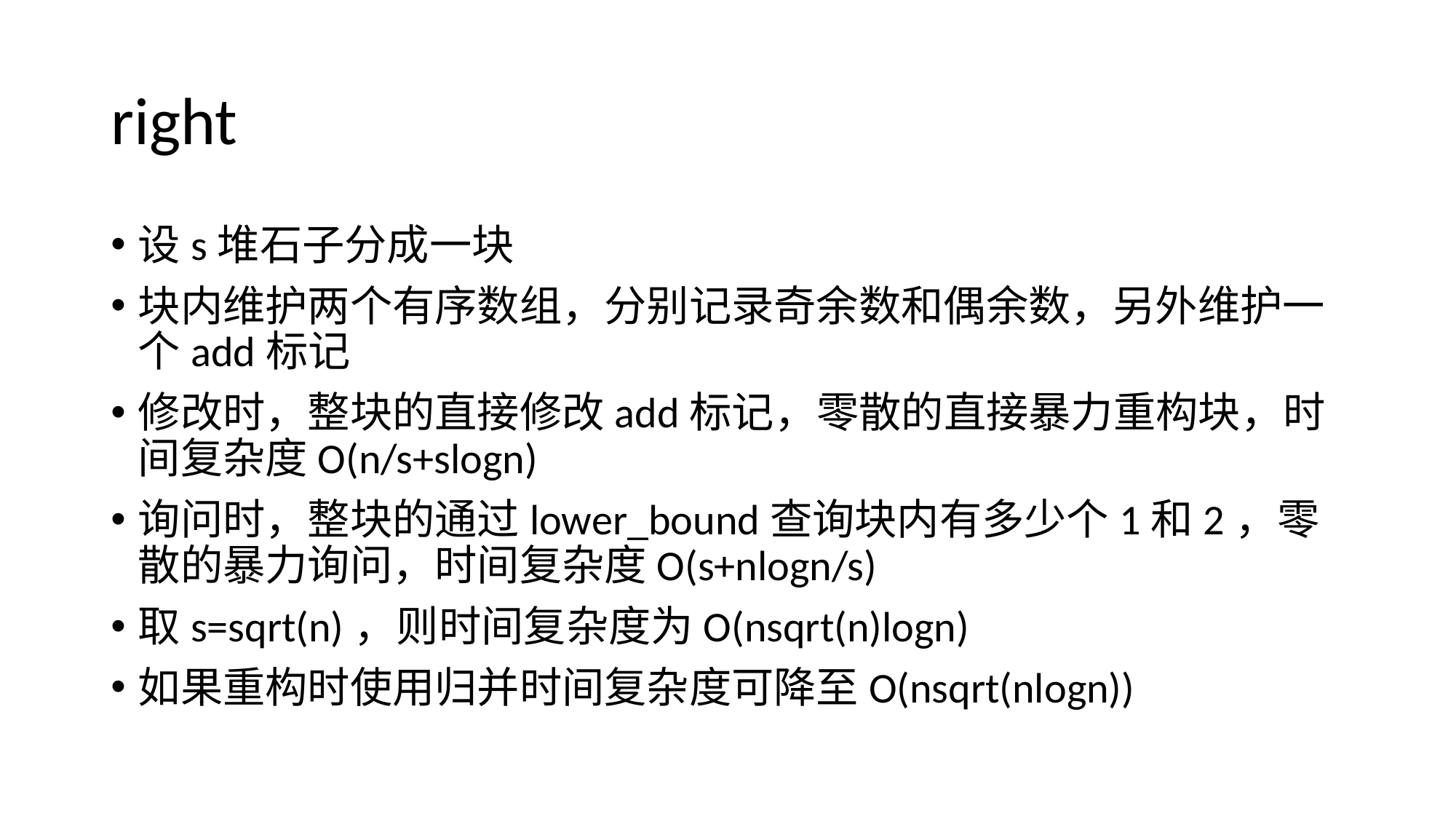

# right
设s堆石子分成一块
块内维护两个有序数组，分别记录奇余数和偶余数，另外维护一个add标记
修改时，整块的直接修改add标记，零散的直接暴力重构块，时间复杂度O(n/s+slogn)
询问时，整块的通过lower_bound查询块内有多少个1和2，零散的暴力询问，时间复杂度O(s+nlogn/s)
取s=sqrt(n)，则时间复杂度为O(nsqrt(n)logn)
如果重构时使用归并时间复杂度可降至O(nsqrt(nlogn))